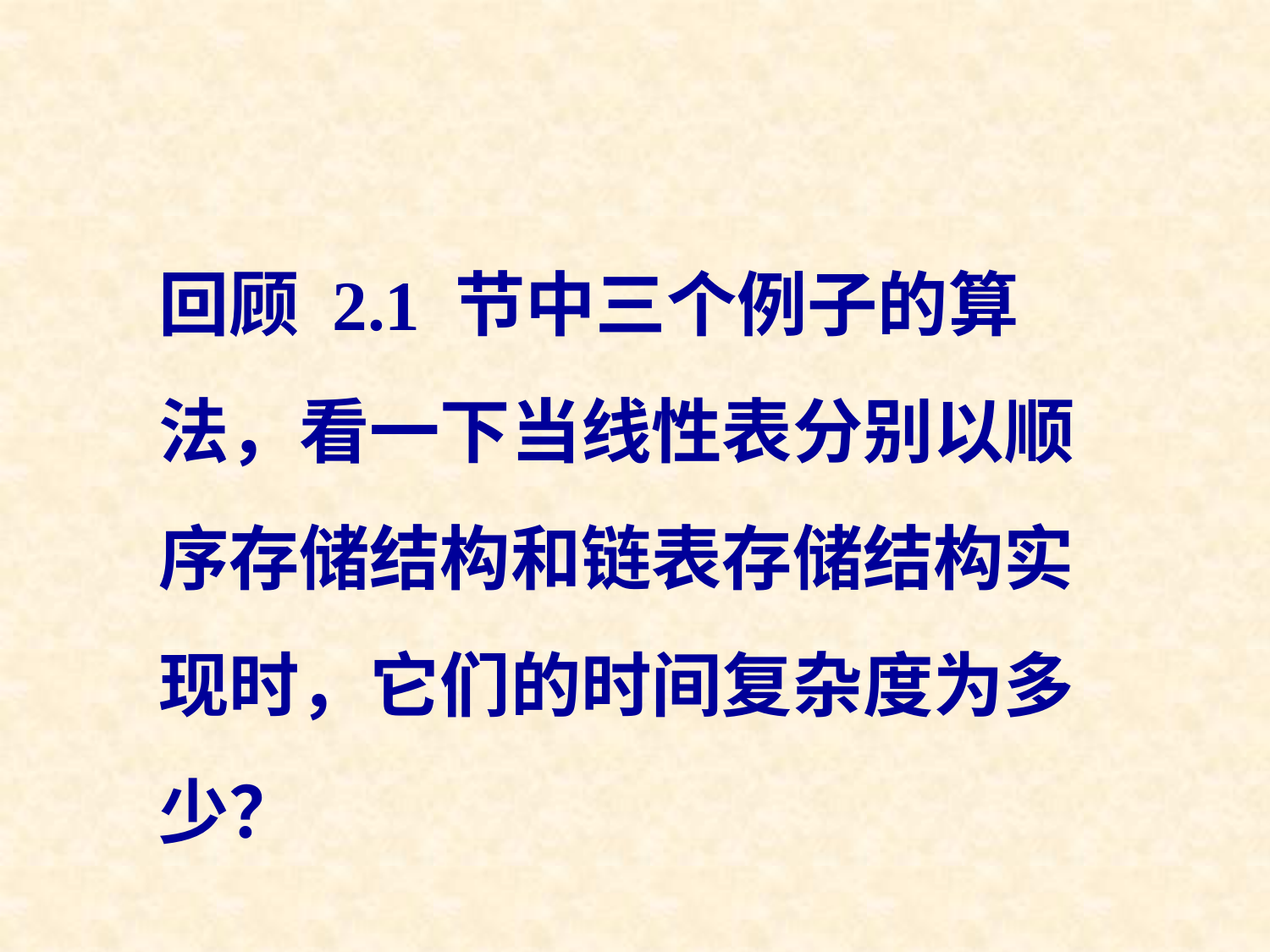

回顾 2.1 节中三个例子的算法，看一下当线性表分别以顺序存储结构和链表存储结构实现时，它们的时间复杂度为多少？